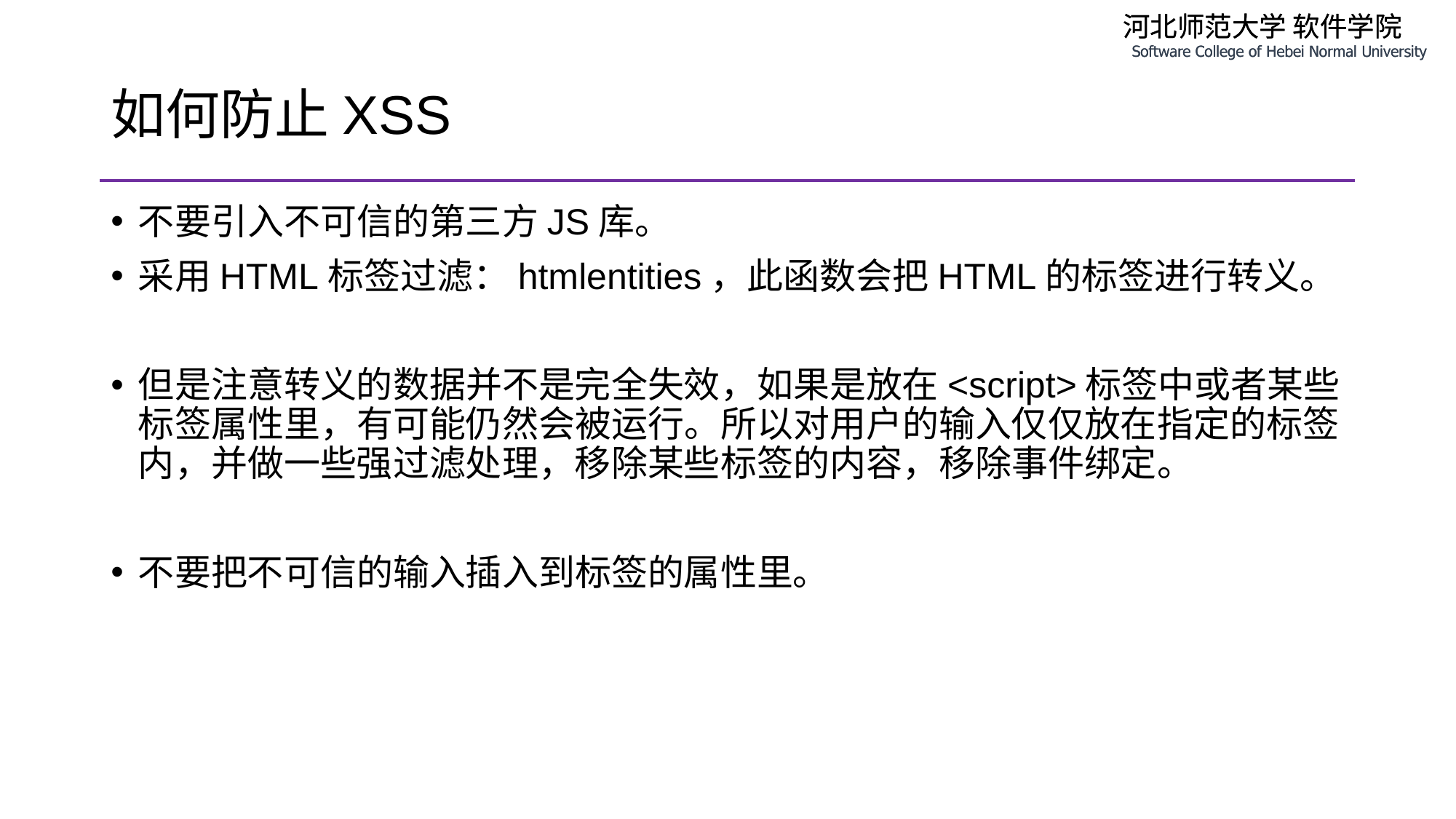

# 如何防止XSS
不要引入不可信的第三方JS库。
采用HTML标签过滤：htmlentities，此函数会把HTML的标签进行转义。

但是注意转义的数据并不是完全失效，如果是放在<script>标签中或者某些标签属性里，有可能仍然会被运行。所以对用户的输入仅仅放在指定的标签内，并做一些强过滤处理，移除某些标签的内容，移除事件绑定。

不要把不可信的输入插入到标签的属性里。